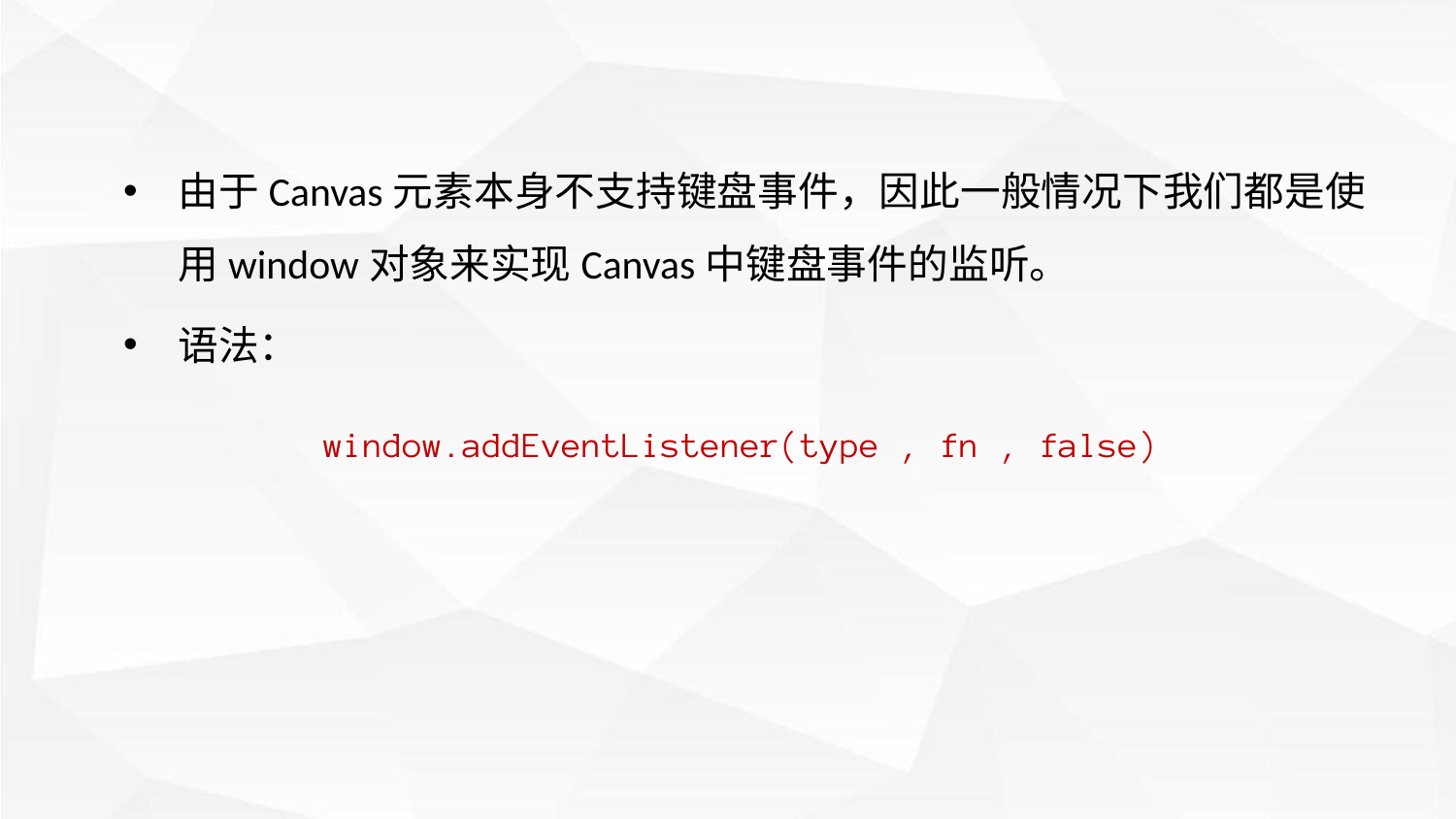

由于Canvas元素本身不支持键盘事件，因此一般情况下我们都是使用window对象来实现Canvas中键盘事件的监听。
语法：
window.addEventListener(type , fn , false)